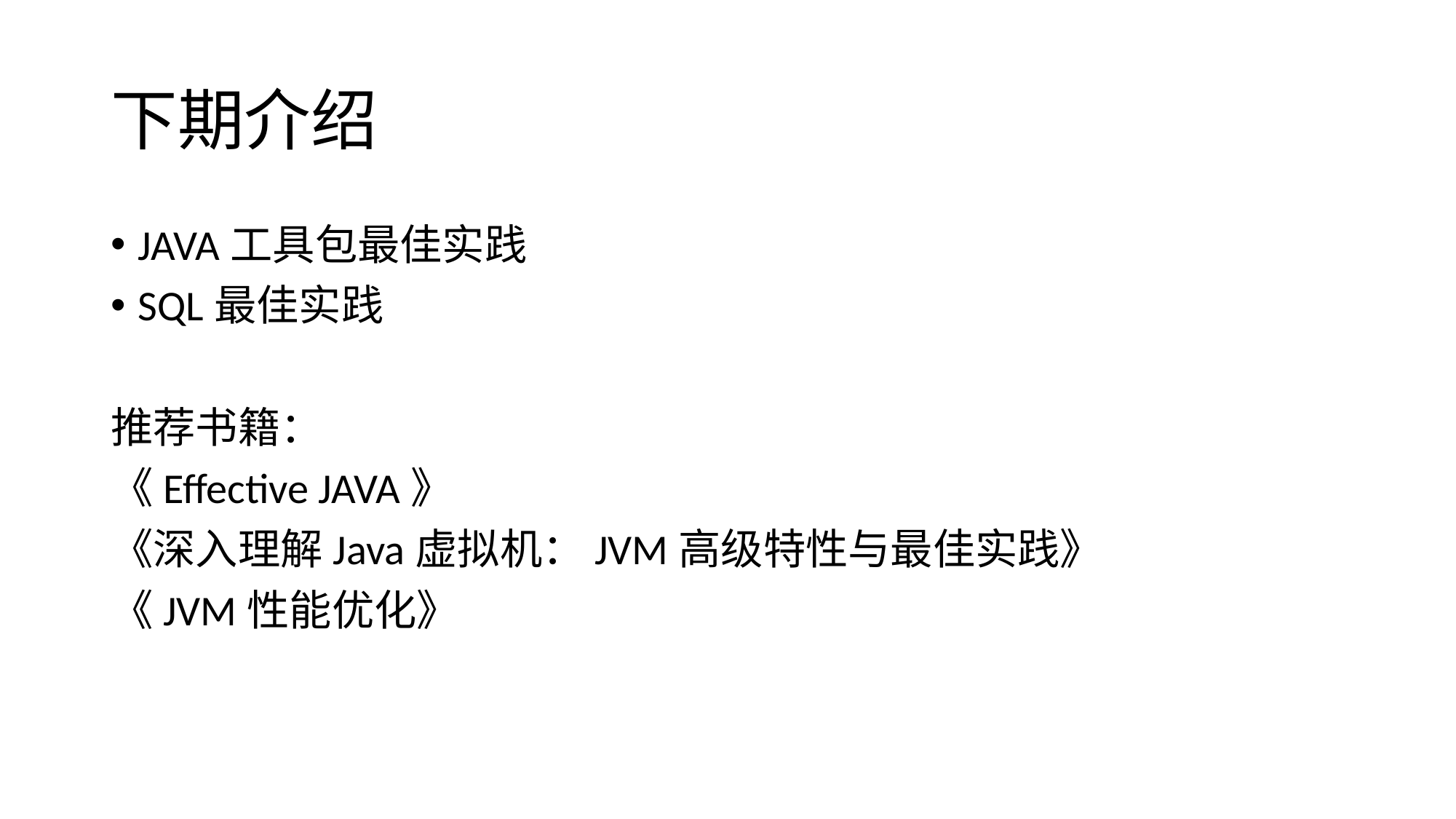

# 下期介绍
JAVA工具包最佳实践
SQL最佳实践

推荐书籍：
《Effective JAVA》
《深入理解Java虚拟机：JVM高级特性与最佳实践》
《JVM性能优化》